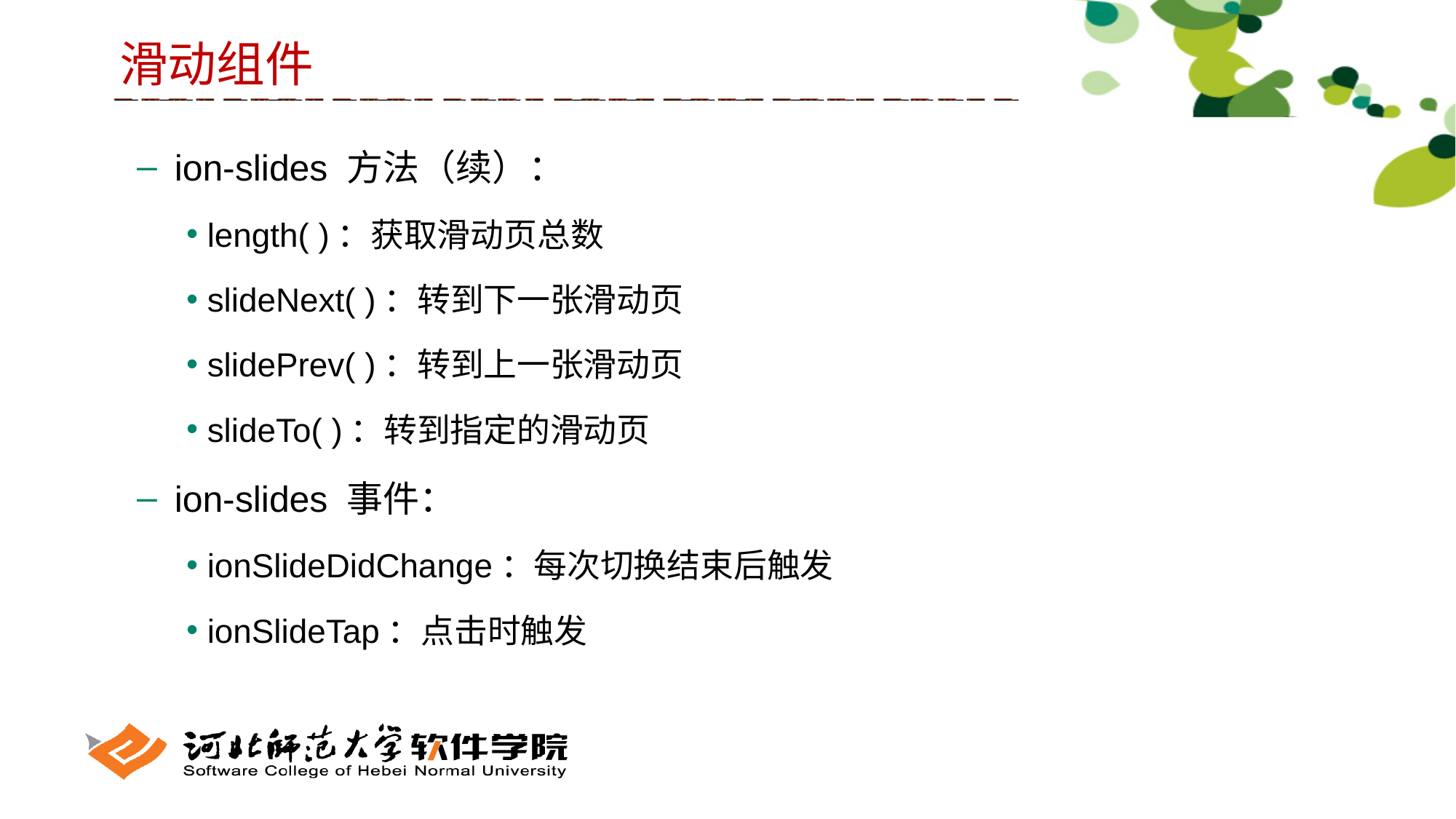

滑动组件
 ion-slides 方法（续）：
 length( )：获取滑动页总数
 slideNext( )：转到下一张滑动页
 slidePrev( )：转到上一张滑动页
 slideTo( )：转到指定的滑动页
 ion-slides 事件：
 ionSlideDidChange：每次切换结束后触发
 ionSlideTap：点击时触发